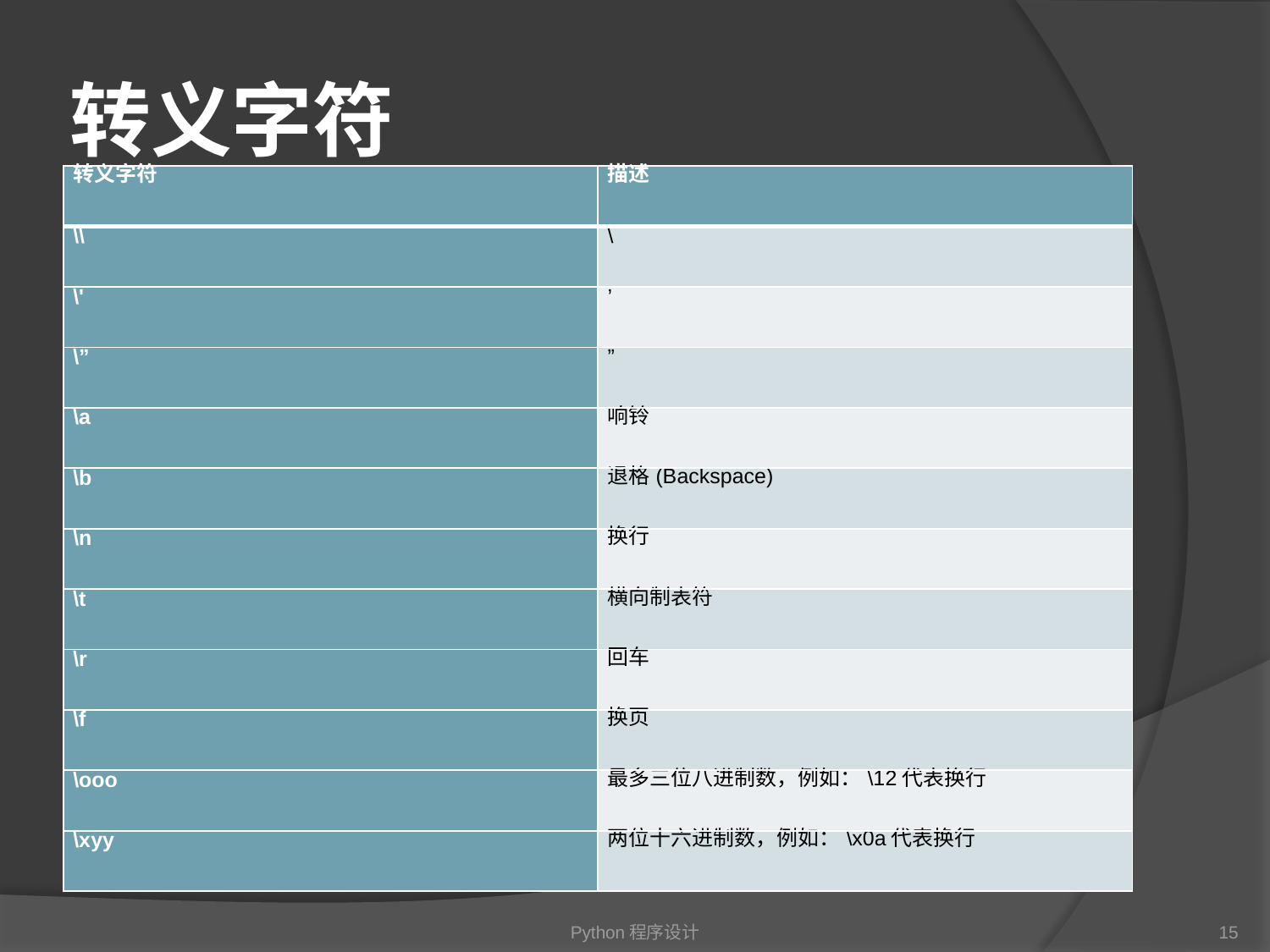

# 转义字符
| 转义字符 | 描述 |
| --- | --- |
| \\ | \ |
| \' | ’ |
| \” | ” |
| \a | 响铃 |
| \b | 退格(Backspace) |
| \n | 换行 |
| \t | 横向制表符 |
| \r | 回车 |
| \f | 换页 |
| \ooo | 最多三位八进制数，例如：\12代表换行 |
| \xyy | 两位十六进制数，例如：\x0a代表换行 |
Python程序设计
15